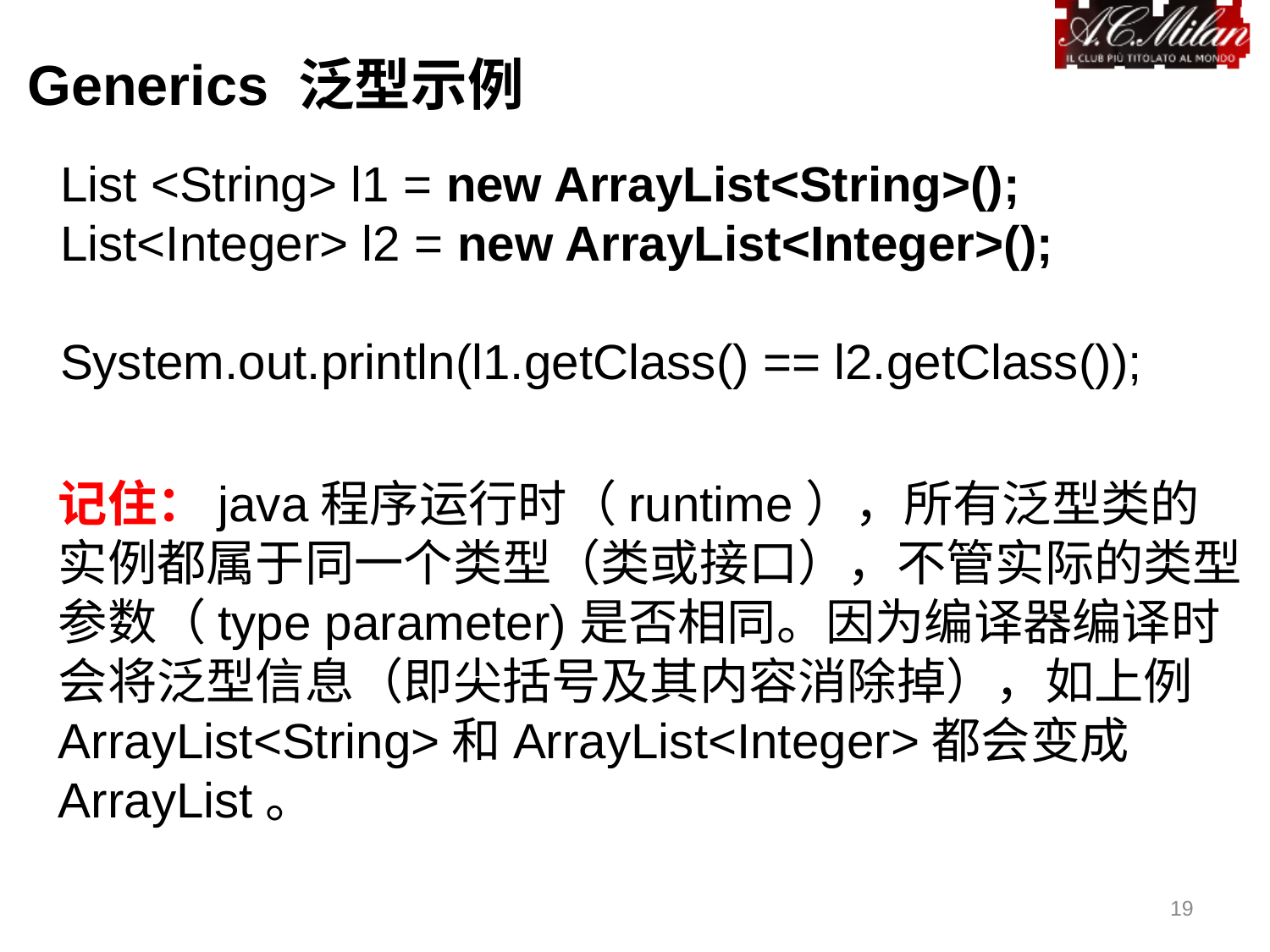

Generics 泛型示例
List <String> l1 = new ArrayList<String>();
List<Integer> l2 = new ArrayList<Integer>();

System.out.println(l1.getClass() == l2.getClass());
记住：java程序运行时（runtime），所有泛型类的实例都属于同一个类型（类或接口），不管实际的类型参数（type parameter)是否相同。因为编译器编译时会将泛型信息（即尖括号及其内容消除掉），如上例ArrayList<String>和ArrayList<Integer>都会变成ArrayList。
19